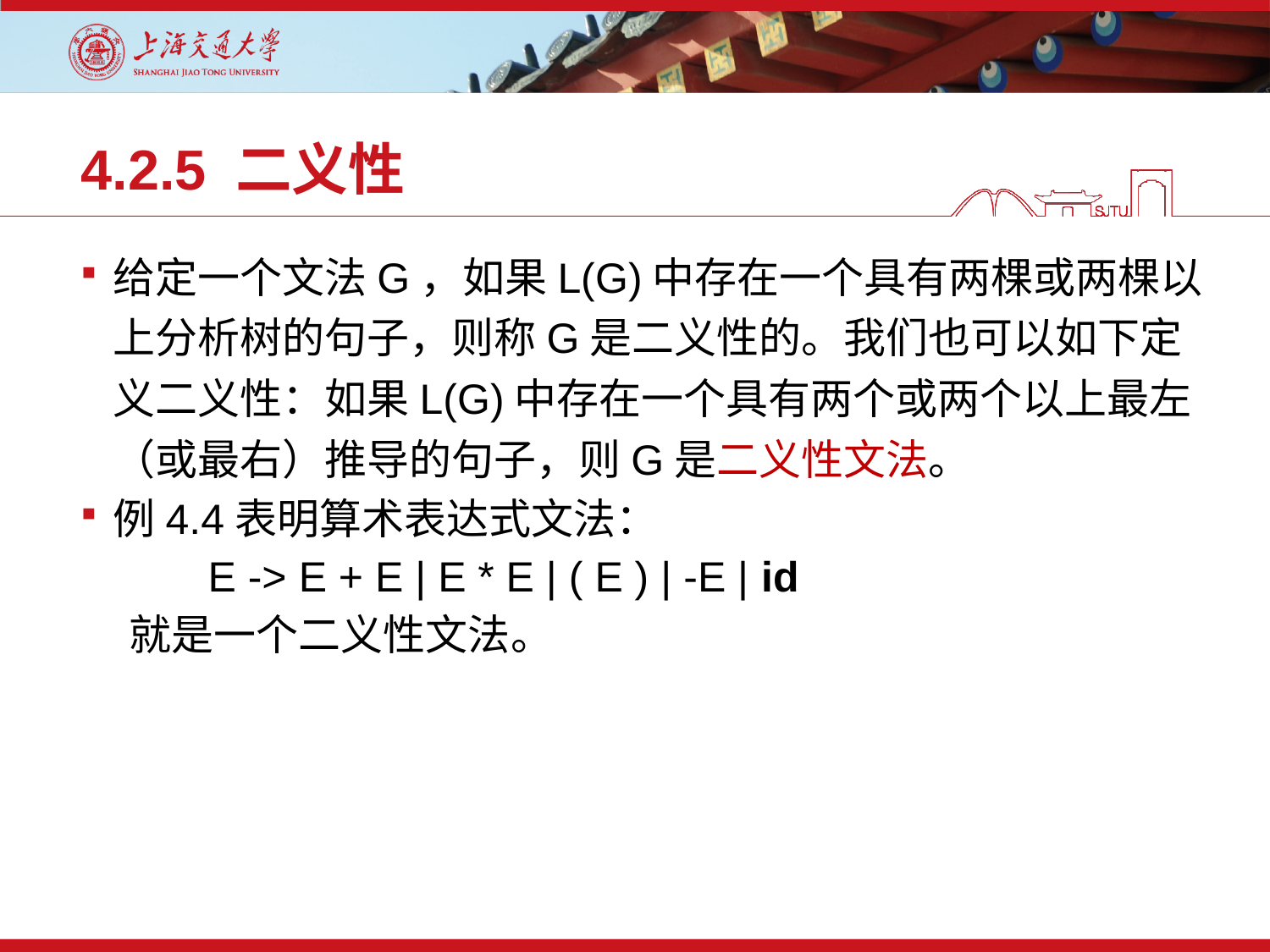

# 4.2.5 二义性
给定一个文法G，如果L(G)中存在一个具有两棵或两棵以上分析树的句子，则称G是二义性的。我们也可以如下定义二义性：如果L(G)中存在一个具有两个或两个以上最左（或最右）推导的句子，则G是二义性文法。
例4.4表明算术表达式文法：
	        E -> E + E | E * E | ( E ) | -E | id
    就是一个二义性文法。